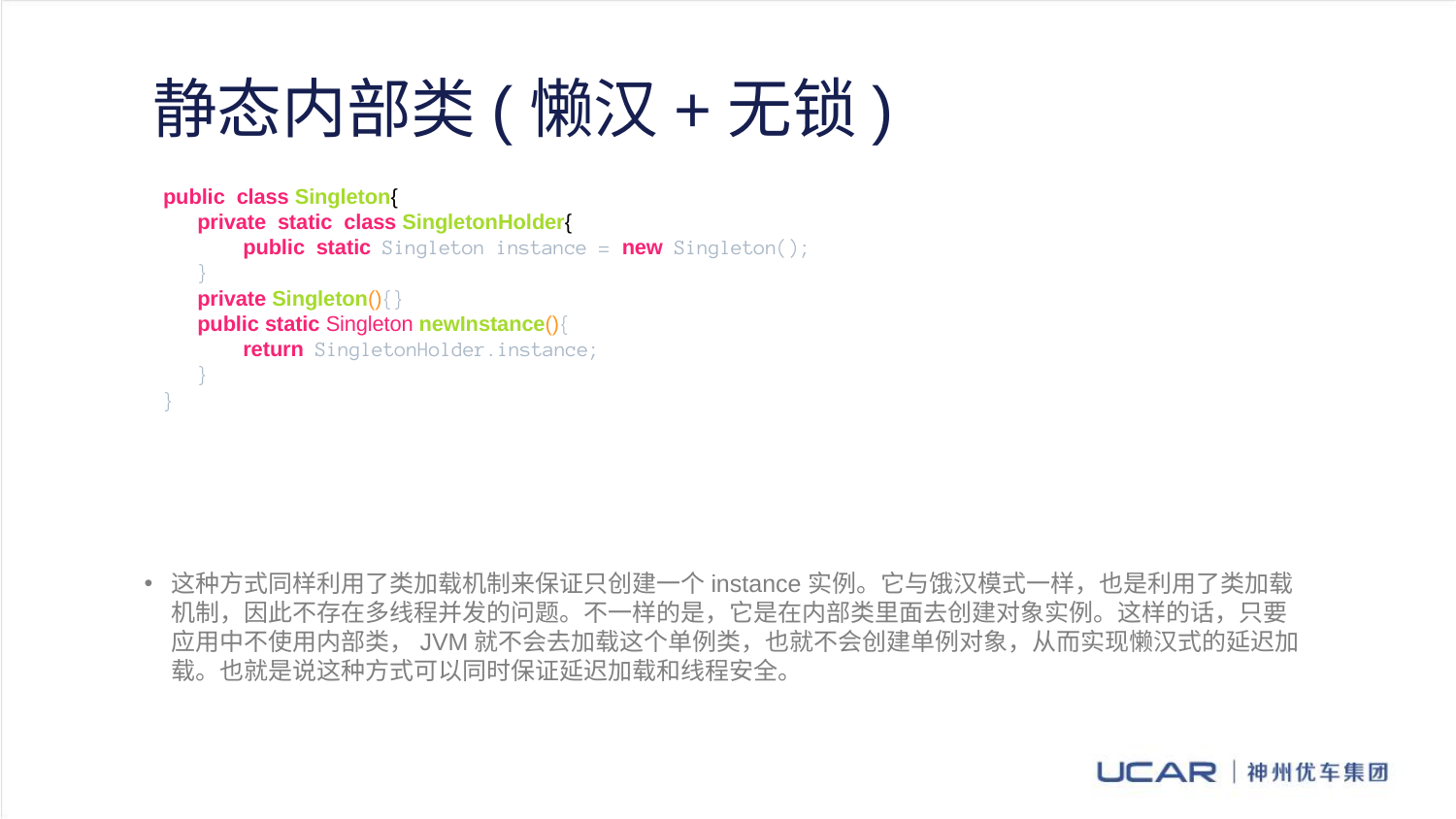

静态内部类(懒汉+无锁)
public class Singleton{  
   private static class SingletonHolder{  
       public static Singleton instance = new Singleton();  
   }  
   private Singleton(){}  
   public static Singleton newInstance(){  
       return SingletonHolder.instance;  
   }  
}
这种方式同样利用了类加载机制来保证只创建一个instance实例。它与饿汉模式一样，也是利用了类加载机制，因此不存在多线程并发的问题。不一样的是，它是在内部类里面去创建对象实例。这样的话，只要应用中不使用内部类，JVM就不会去加载这个单例类，也就不会创建单例对象，从而实现懒汉式的延迟加载。也就是说这种方式可以同时保证延迟加载和线程安全。